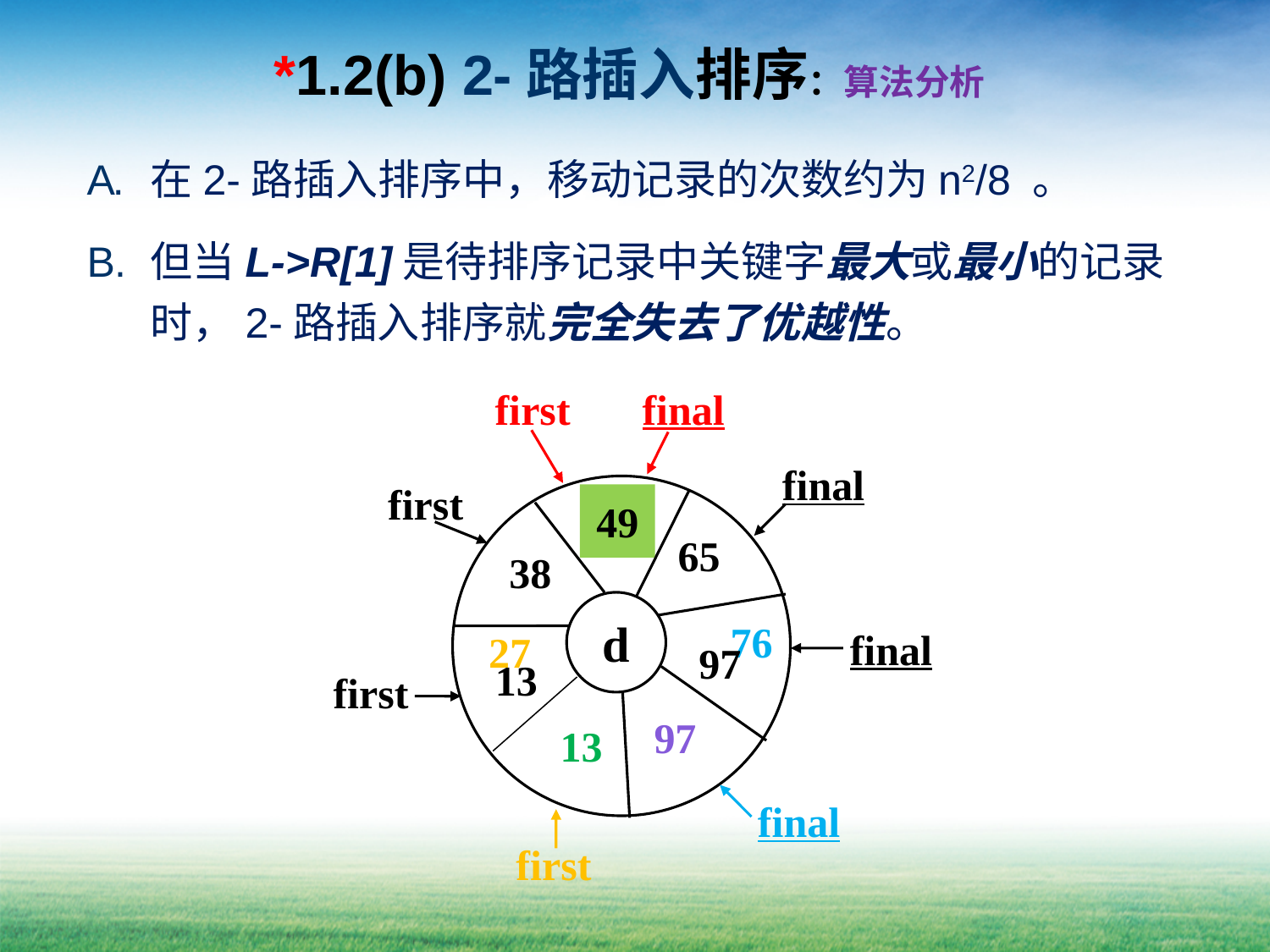

# *1.2(b) 2-路插入排序：算法分析
在2-路插入排序中，移动记录的次数约为n2/8 。
但当L->R[1]是待排序记录中关键字最大或最小的记录时，2-路插入排序就完全失去了优越性。

first
final

final
first

49

65
38
d

76
final
27

97

13
first

97
13

final

first